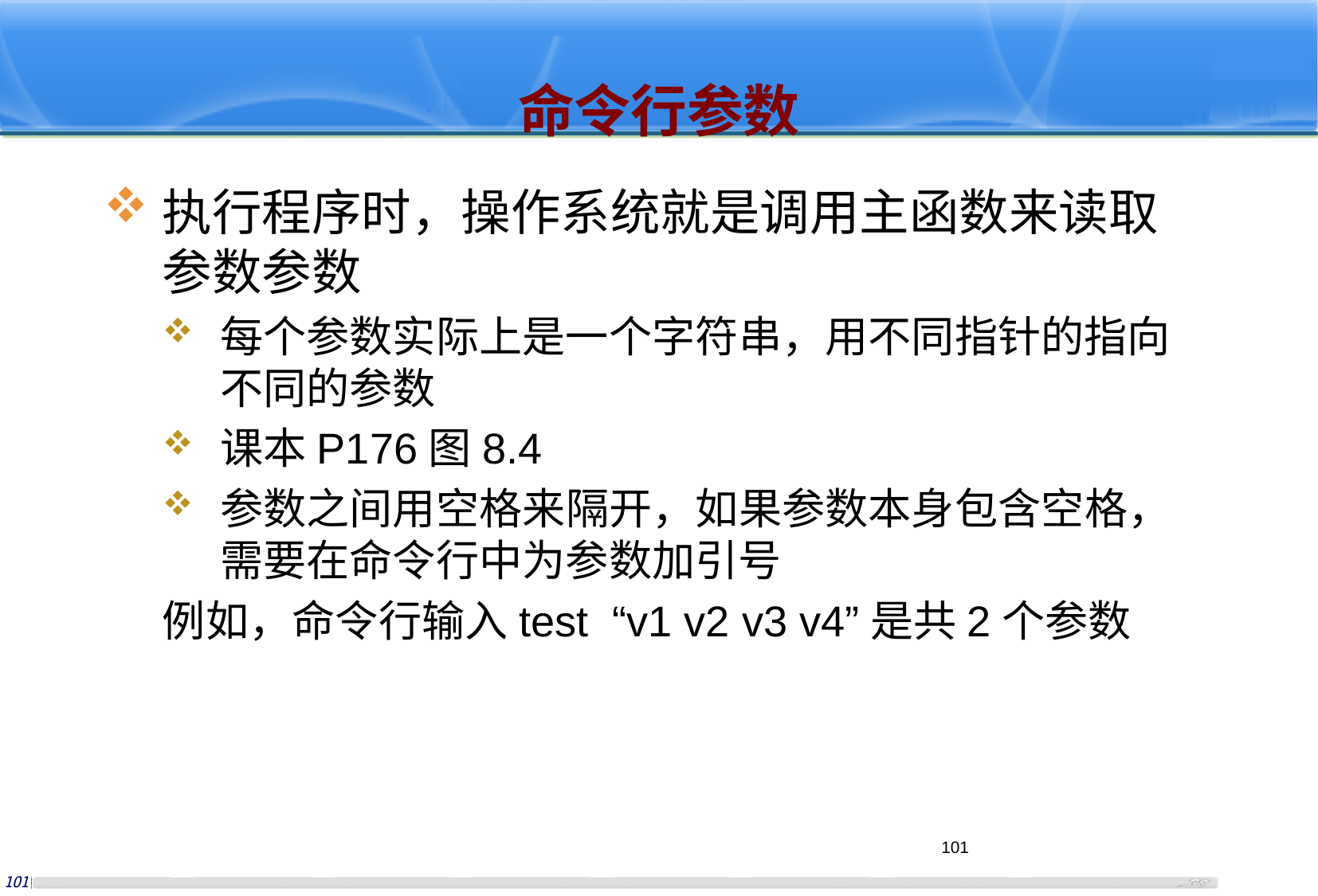

# 命令行参数
执行程序时，操作系统就是调用主函数来读取参数参数
每个参数实际上是一个字符串，用不同指针的指向不同的参数
课本P176图8.4
参数之间用空格来隔开，如果参数本身包含空格，需要在命令行中为参数加引号
例如，命令行输入test  “v1 v2 v3 v4”是共2个参数
101